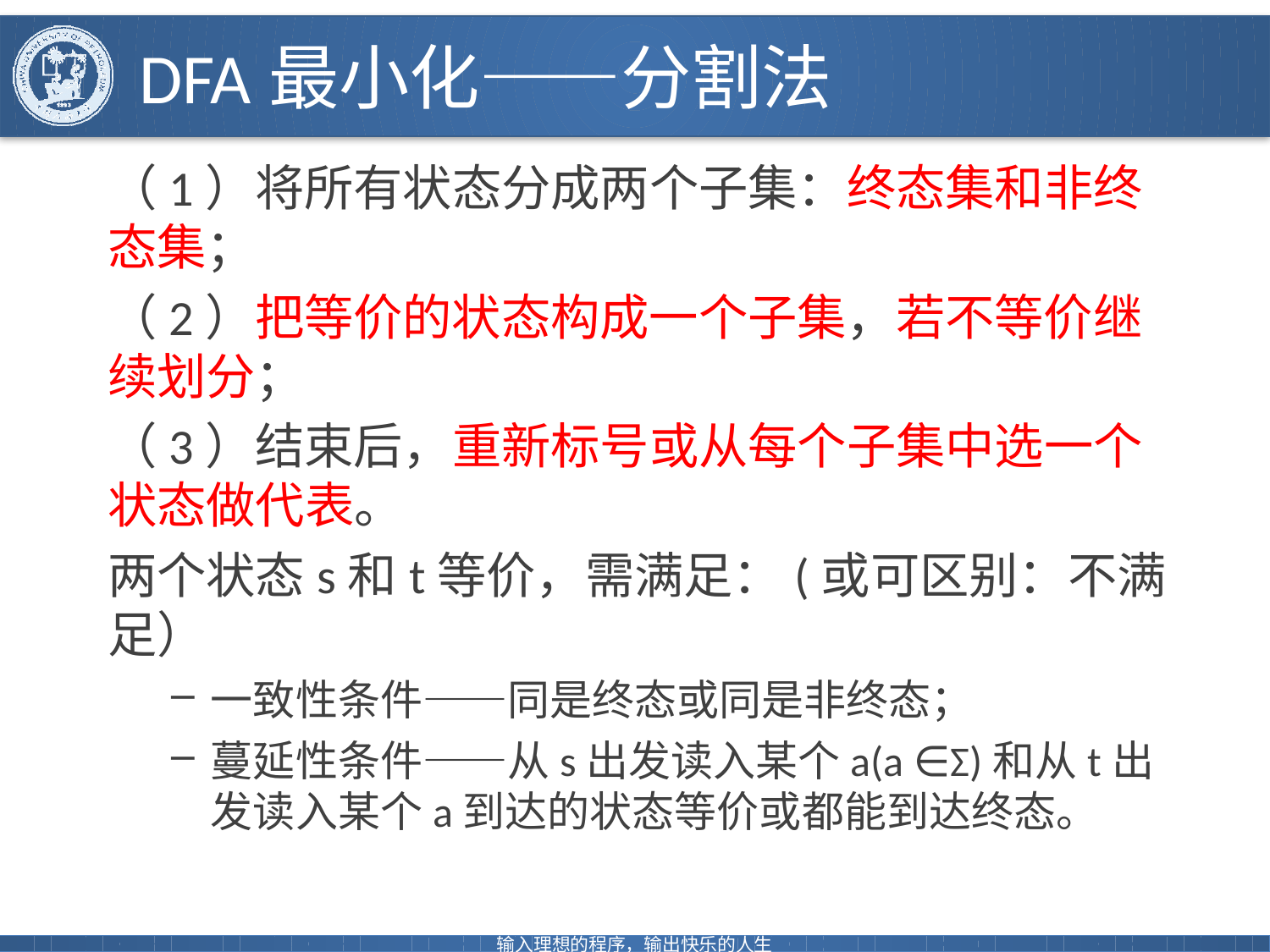

# DFA最小化——分割法
（1）将所有状态分成两个子集：终态集和非终态集；
（2）把等价的状态构成一个子集，若不等价继续划分；
（3）结束后，重新标号或从每个子集中选一个状态做代表。
两个状态s和t等价，需满足：(或可区别：不满足）
一致性条件——同是终态或同是非终态；
蔓延性条件——从s出发读入某个a(a ∈Σ)和从t出发读入某个a到达的状态等价或都能到达终态。